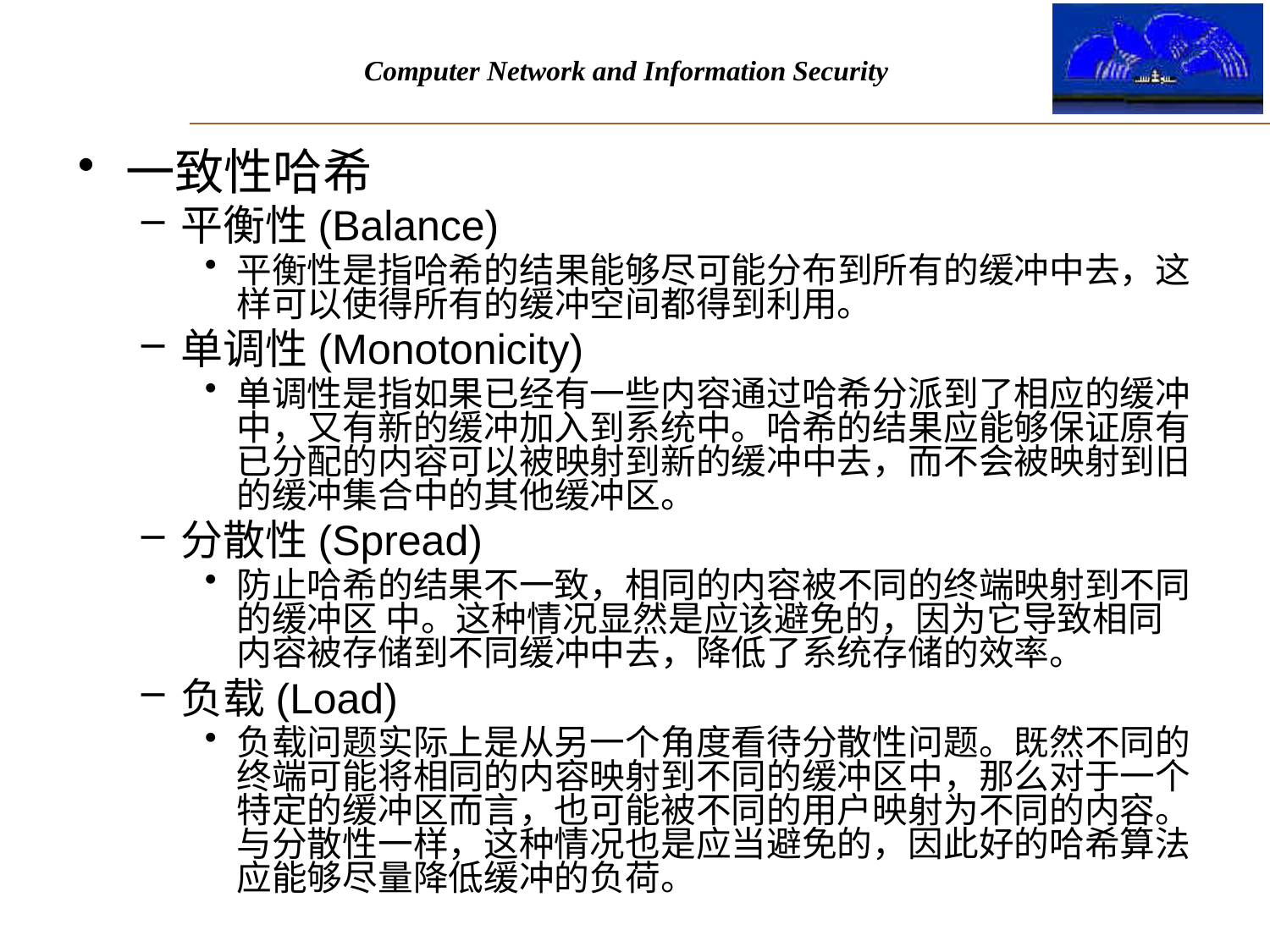

一致性哈希
平衡性(Balance)
平衡性是指哈希的结果能够尽可能分布到所有的缓冲中去，这样可以使得所有的缓冲空间都得到利用。
单调性(Monotonicity)
单调性是指如果已经有一些内容通过哈希分派到了相应的缓冲中，又有新的缓冲加入到系统中。哈希的结果应能够保证原有已分配的内容可以被映射到新的缓冲中去，而不会被映射到旧的缓冲集合中的其他缓冲区。
分散性(Spread)
防止哈希的结果不一致，相同的内容被不同的终端映射到不同的缓冲区 中。这种情况显然是应该避免的，因为它导致相同内容被存储到不同缓冲中去，降低了系统存储的效率。
负载(Load)
负载问题实际上是从另一个角度看待分散性问题。既然不同的终端可能将相同的内容映射到不同的缓冲区中，那么对于一个特定的缓冲区而言，也可能被不同的用户映射为不同的内容。与分散性一样，这种情况也是应当避免的，因此好的哈希算法应能够尽量降低缓冲的负荷。